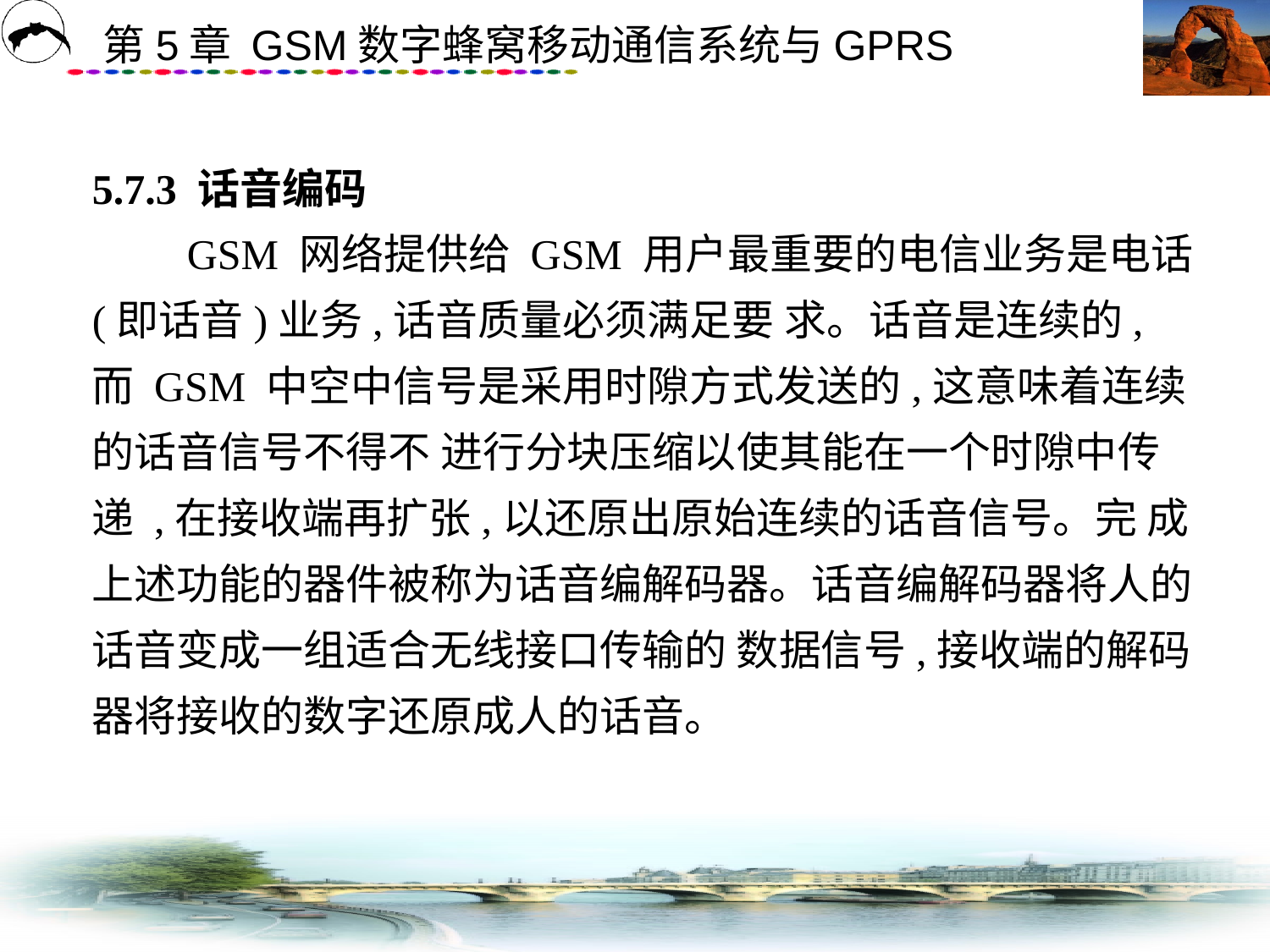

# 5.7.3 话音编码 　　GSM 网络提供给 GSM 用户最重要的电信业务是电话(即话音)业务,话音质量必须满足要 求。话音是连续的,而 GSM 中空中信号是采用时隙方式发送的,这意味着连续的话音信号不得不 进行分块压缩以使其能在一个时隙中传递 ,在接收端再扩张,以还原出原始连续的话音信号。完 成上述功能的器件被称为话音编解码器。话音编解码器将人的话音变成一组适合无线接口传输的 数据信号,接收端的解码器将接收的数字还原成人的话音。